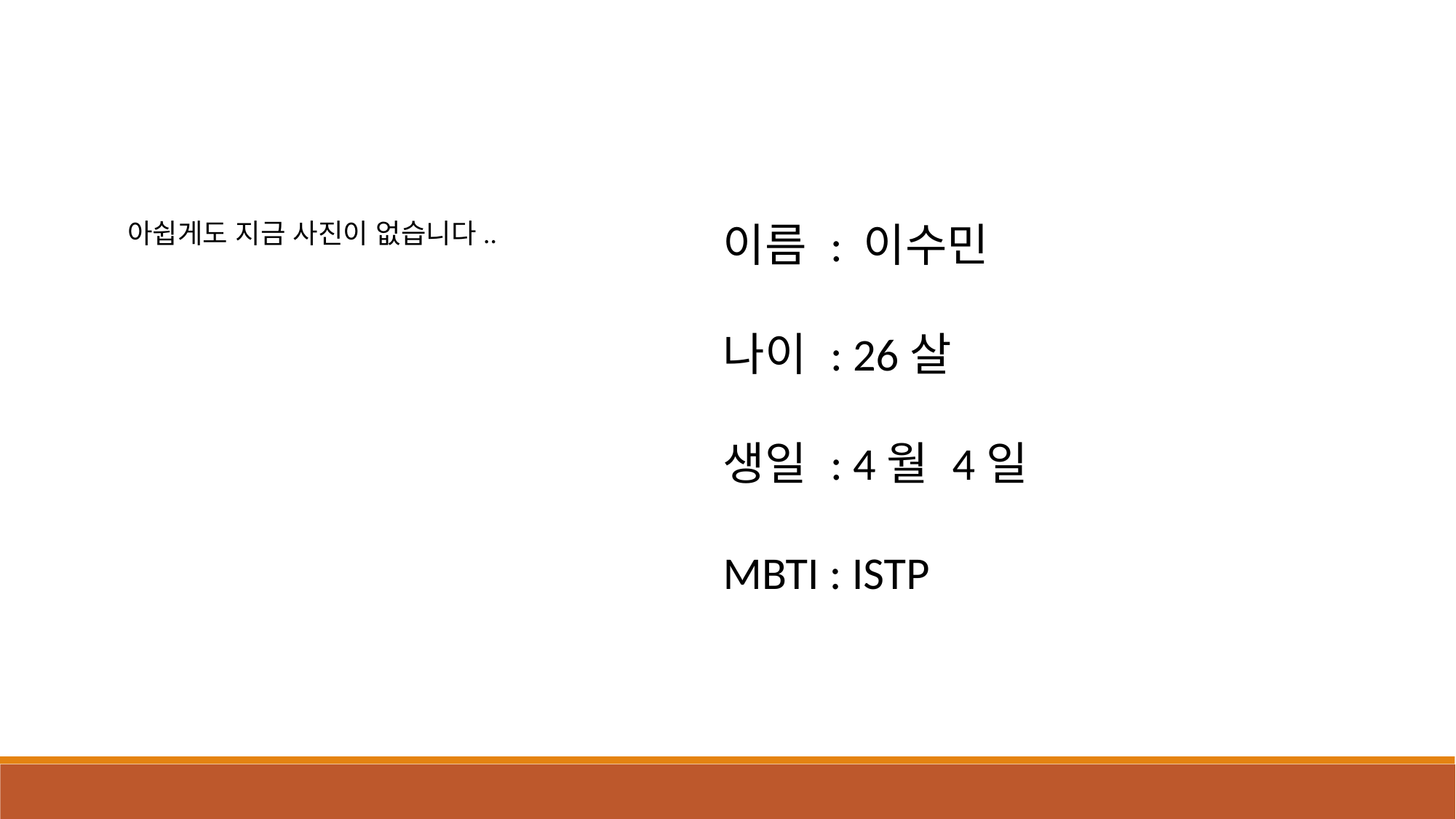

아쉽게도 지금 사진이 없습니다..
이름 : 이수민

나이 : 26살

생일 : 4월 4일

MBTI : ISTP